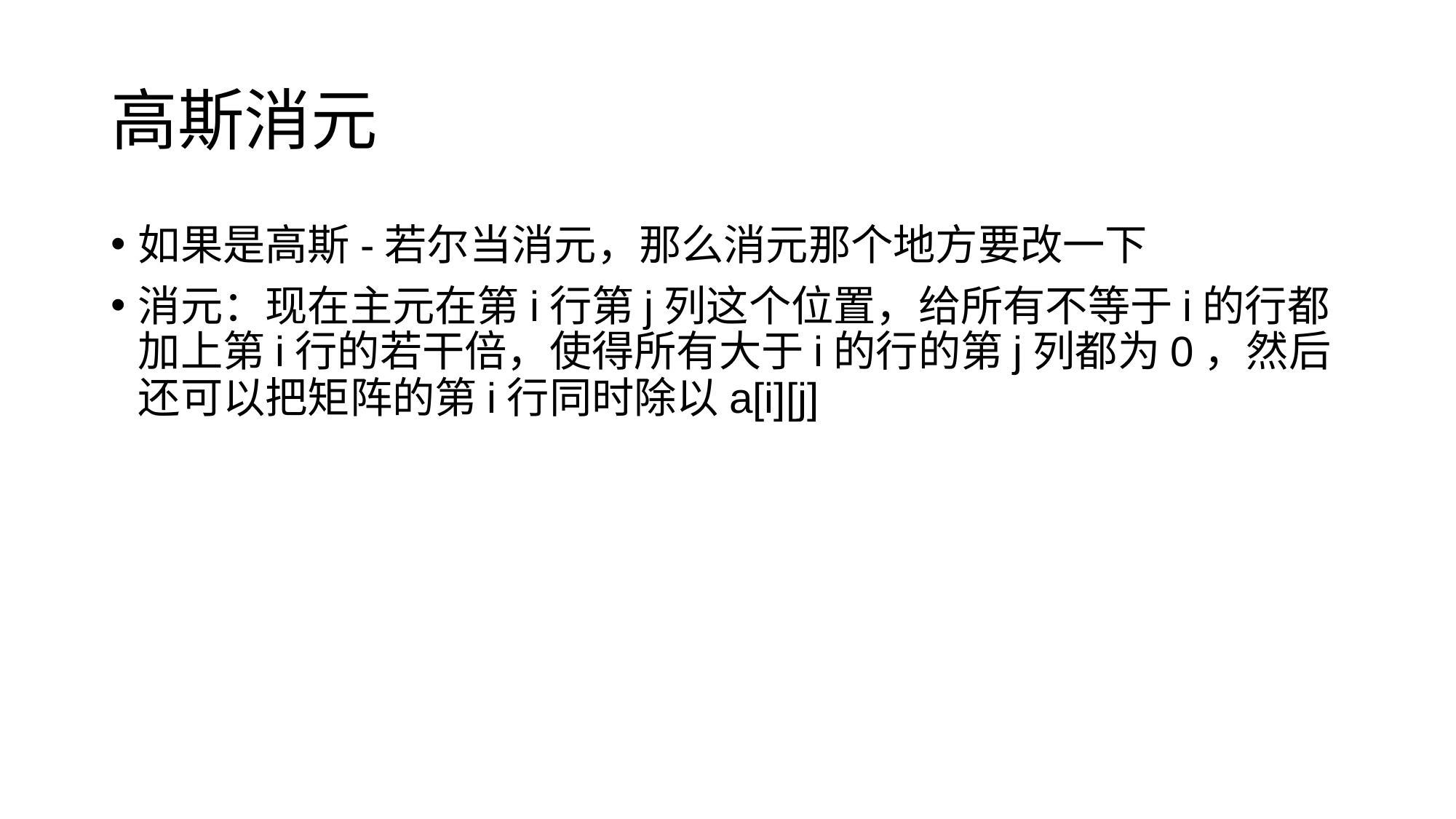

# 高斯消元
如果是高斯-若尔当消元，那么消元那个地方要改一下
消元：现在主元在第i行第j列这个位置，给所有不等于i的行都加上第i行的若干倍，使得所有大于i的行的第j列都为0，然后还可以把矩阵的第i行同时除以a[i][j]